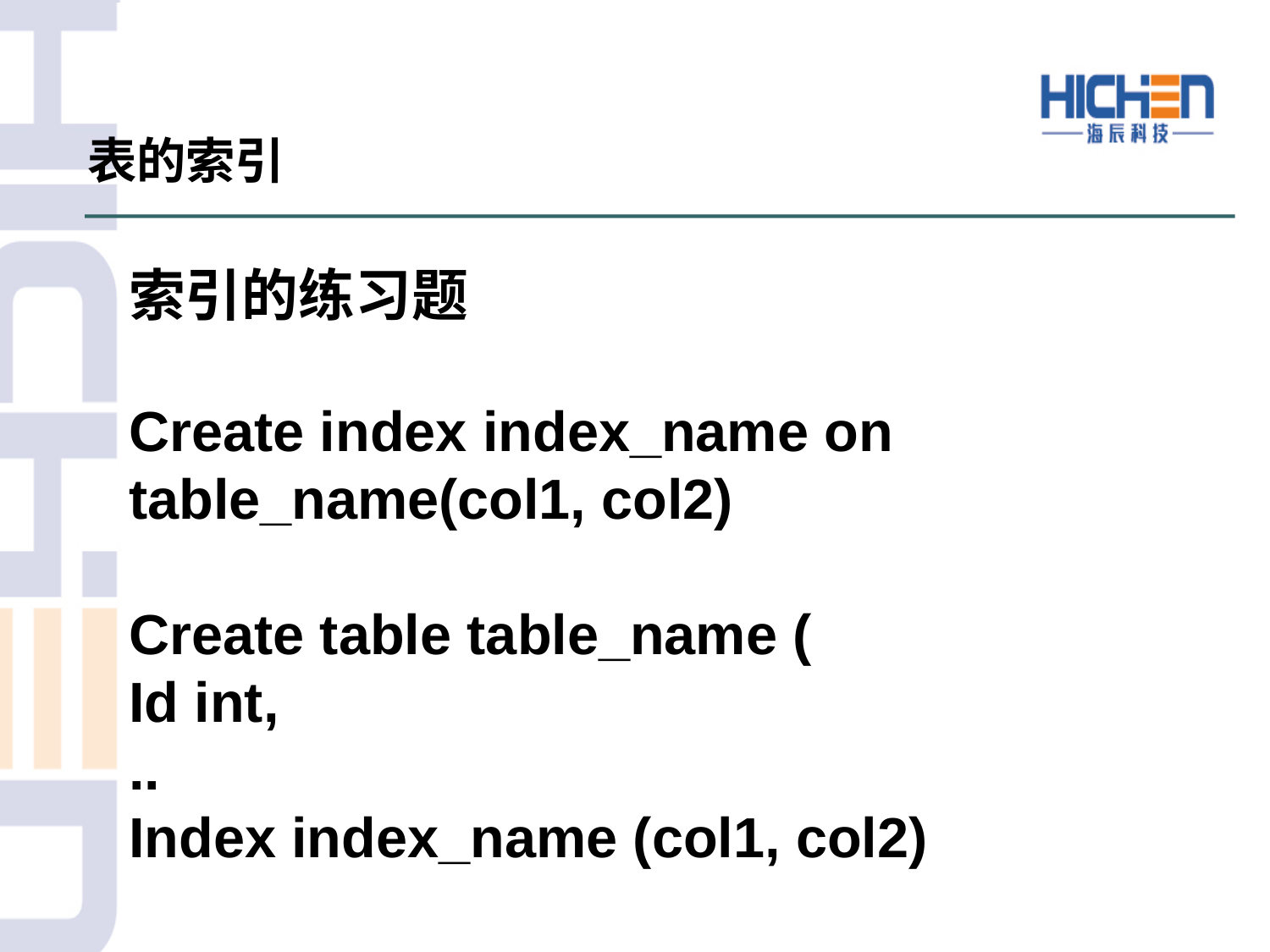

表的索引

索引的练习题

Create index index_name on table_name(col1, col2)

Create table table_name (
Id int,
..
Index index_name (col1, col2)